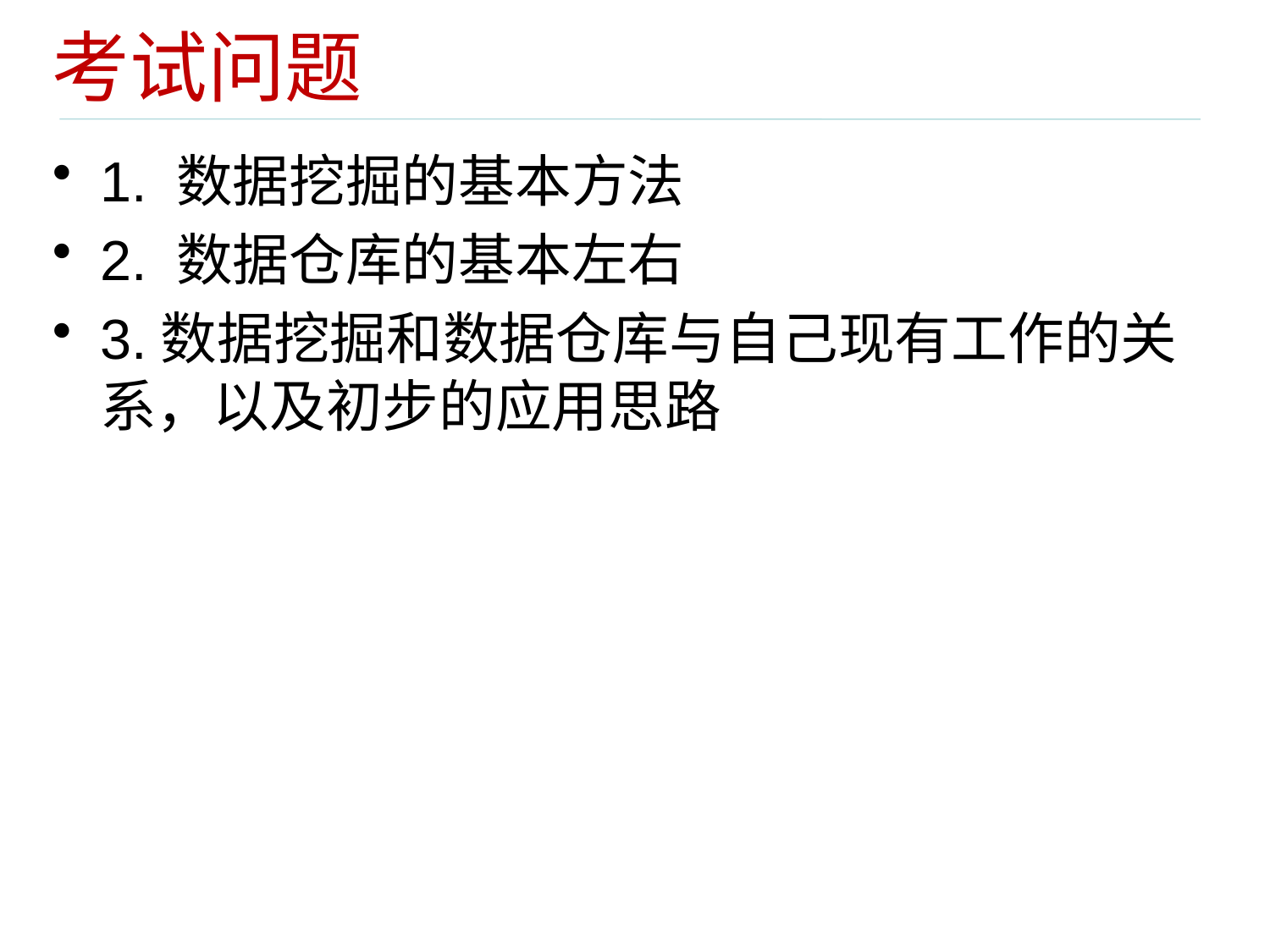

# 考试问题
1. 数据挖掘的基本方法
2. 数据仓库的基本左右
3.数据挖掘和数据仓库与自己现有工作的关系，以及初步的应用思路